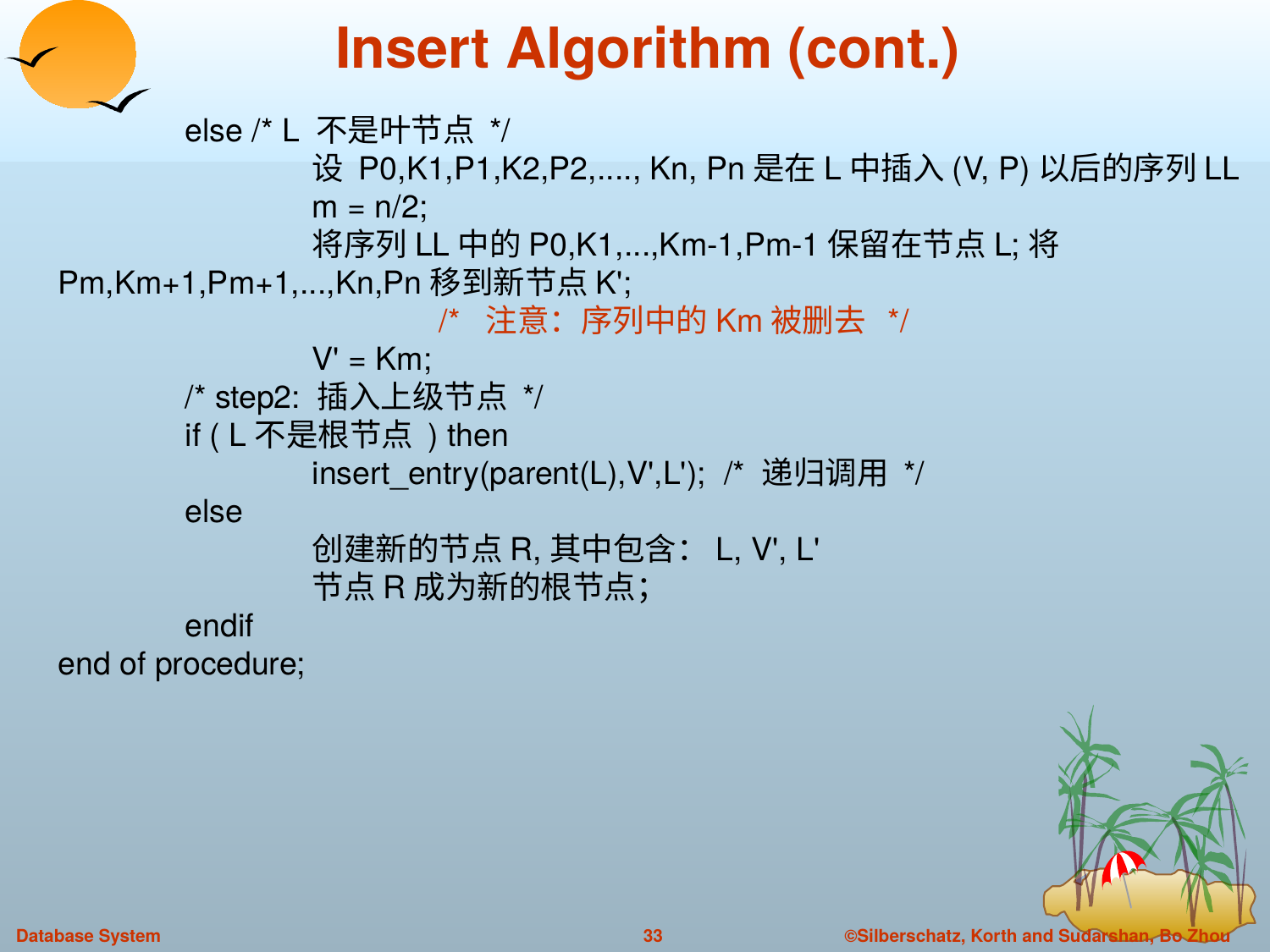

# Insert Algorithm (cont.)
	else /* L 不是叶节点 */
		设 P0,K1,P1,K2,P2,...., Kn, Pn是在L中插入(V, P)以后的序列LL
		m = n/2;
		将序列LL中的P0,K1,...,Km-1,Pm-1保留在节点L;将Pm,Km+1,Pm+1,...,Kn,Pn移到新节点K';
			/*  注意：序列中的Km被删去  */
		V' = Km;
	/* step2: 插入上级节点 */
	if ( L不是根节点 ) then
		insert_entry(parent(L),V',L');  /* 递归调用 */
	else
		创建新的节点R,其中包含：L, V', L'
		节点R成为新的根节点；
	endif
end of procedure;